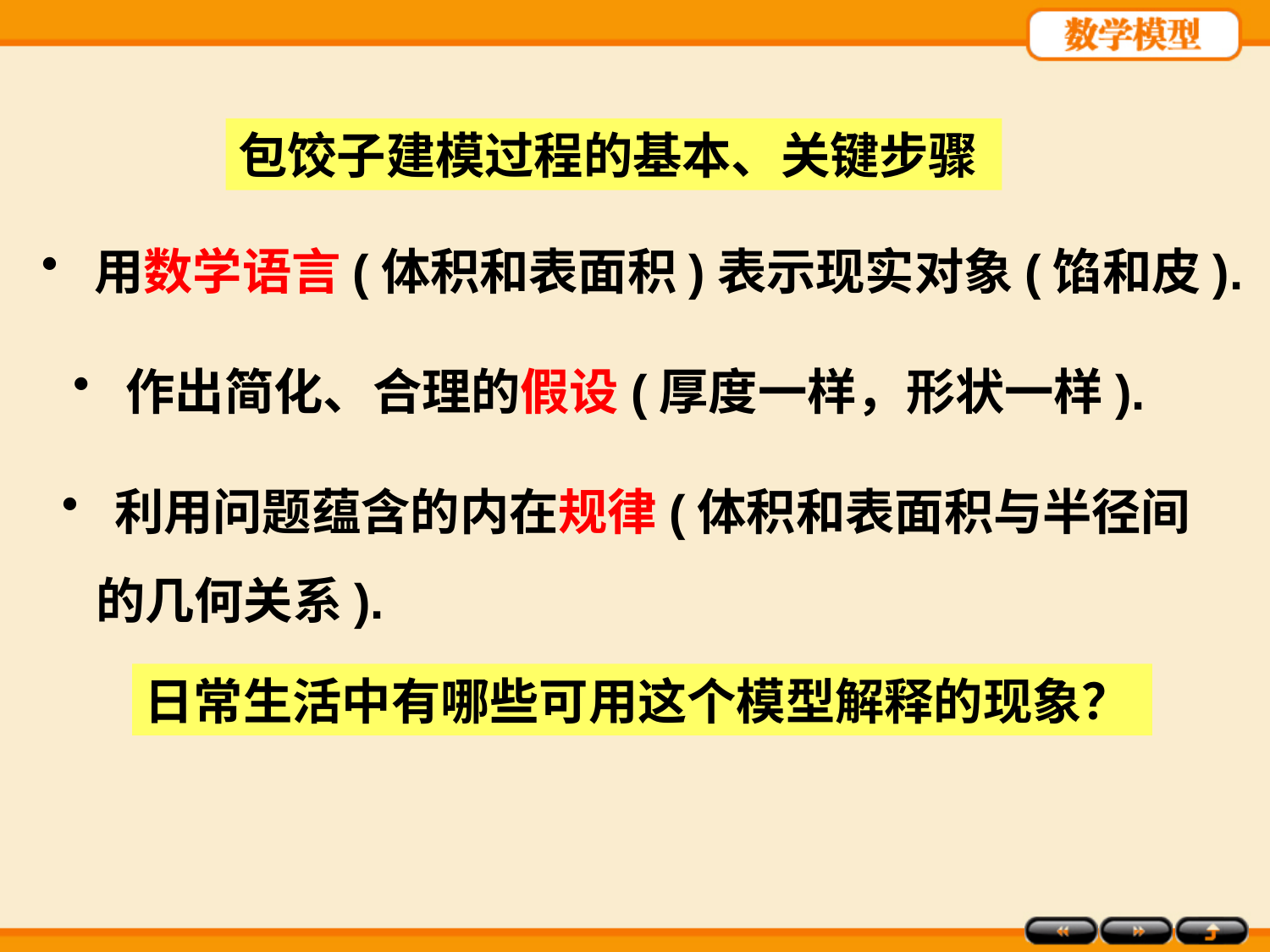

包饺子建模过程的基本、关键步骤
 用数学语言(体积和表面积)表示现实对象(馅和皮).
 作出简化、合理的假设(厚度一样，形状一样).
 利用问题蕴含的内在规律(体积和表面积与半径间
  的几何关系).
日常生活中有哪些可用这个模型解释的现象？